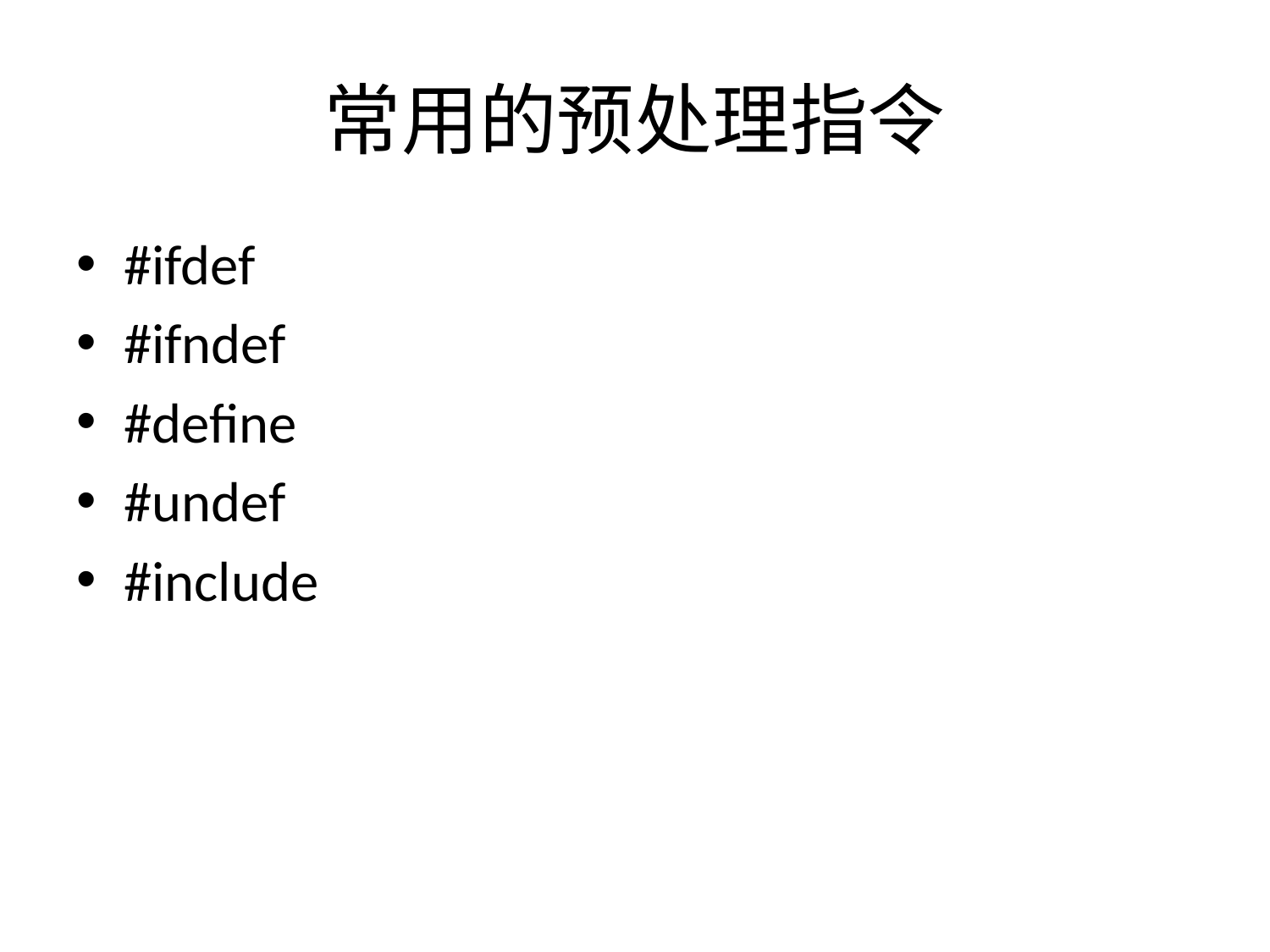

# 常用的预处理指令
#ifdef
#ifndef
#define
#undef
#include